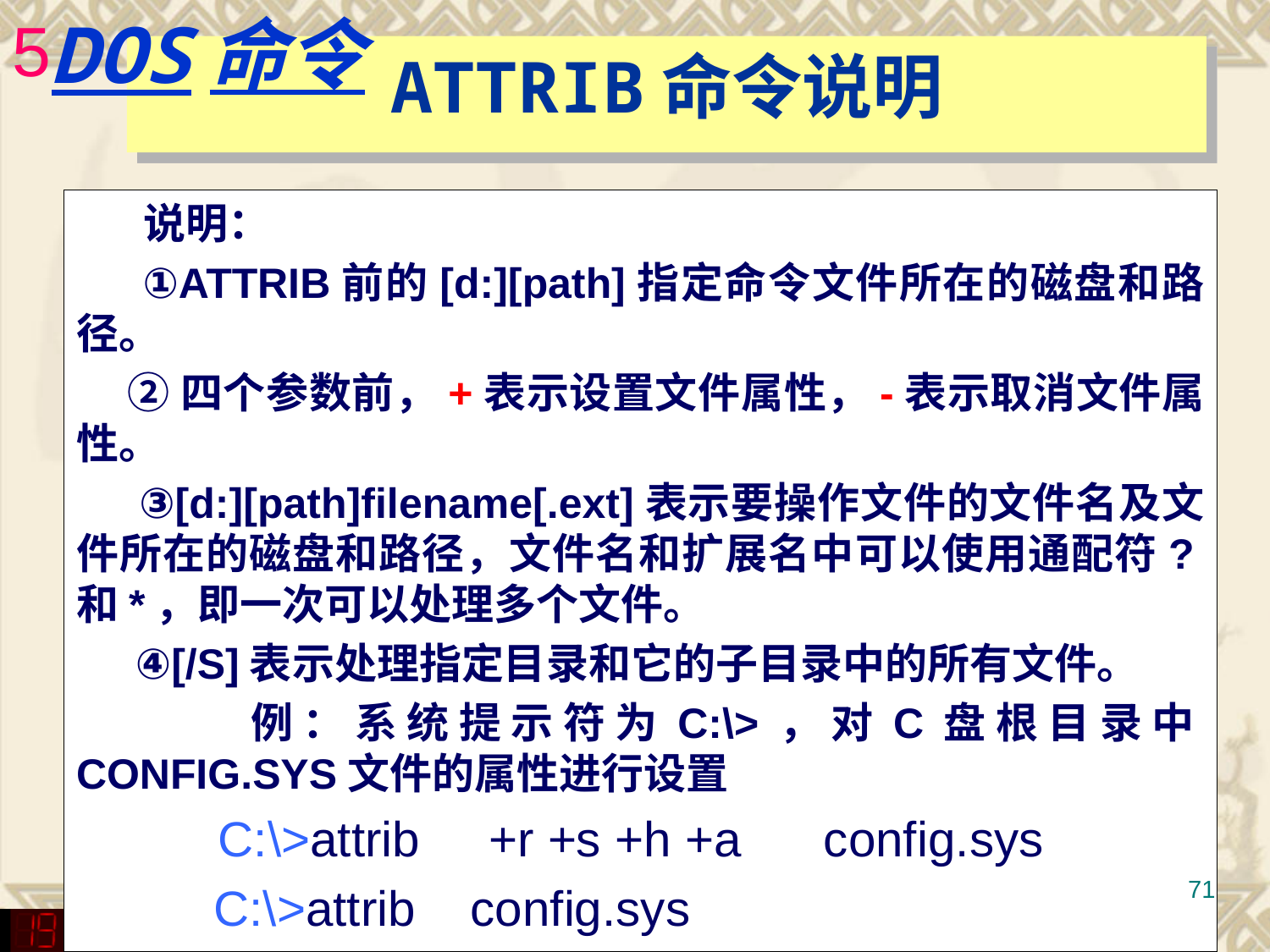

DOS命令
ATTRIB命令说明
      说明：
     ①ATTRIB前的[d:][path]指定命令文件所在的磁盘和路径。
     ②四个参数前，+表示设置文件属性，-表示取消文件属性。
     ③[d:][path]filename[.ext]表示要操作文件的文件名及文件所在的磁盘和路径，文件名和扩展名中可以使用通配符?和*，即一次可以处理多个文件。
     ④[/S]表示处理指定目录和它的子目录中的所有文件。
        例：系统提示符为C:\>，对C盘根目录中CONFIG.SYS文件的属性进行设置
            C:\>attrib     +r +s +h +a      config.sys
          C:\>attrib    config.sys
71